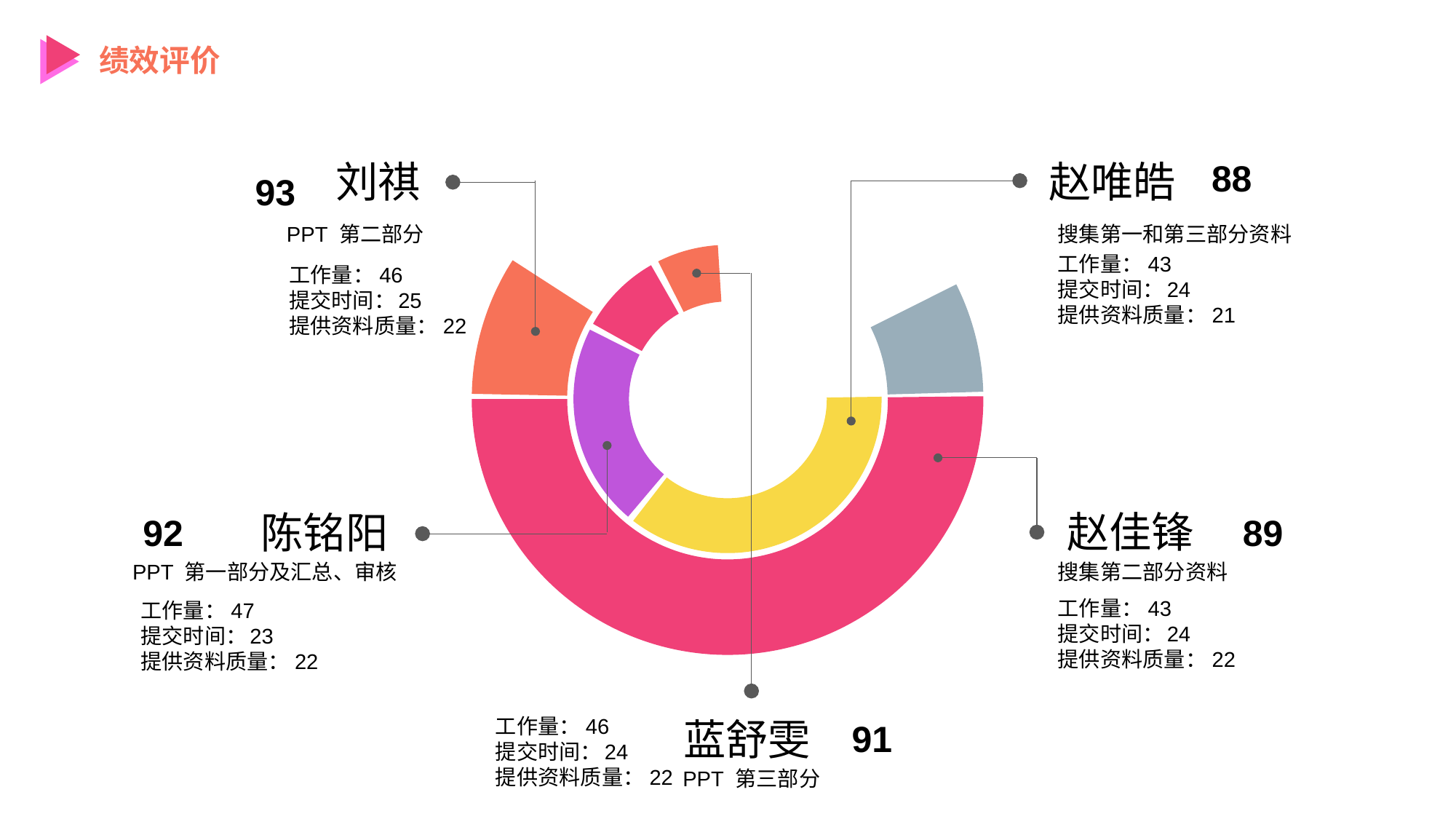

绩效评价

刘祺
赵唯皓
88
93
PPT 第二部分
搜集第一和第三部分资料

工作量：43
提交时间：	24
提供资料质量：21

工作量：46
提交时间：	25
提供资料质量：22

赵佳锋
陈铭阳
92
89
PPT 第一部分及汇总、审核
搜集第二部分资料
工作量：43
提交时间：	24
提供资料质量：22

工作量：47
提交时间：	23
提供资料质量：22

蓝舒雯
工作量：46
提交时间：	24
提供资料质量：22

91
PPT 第三部分